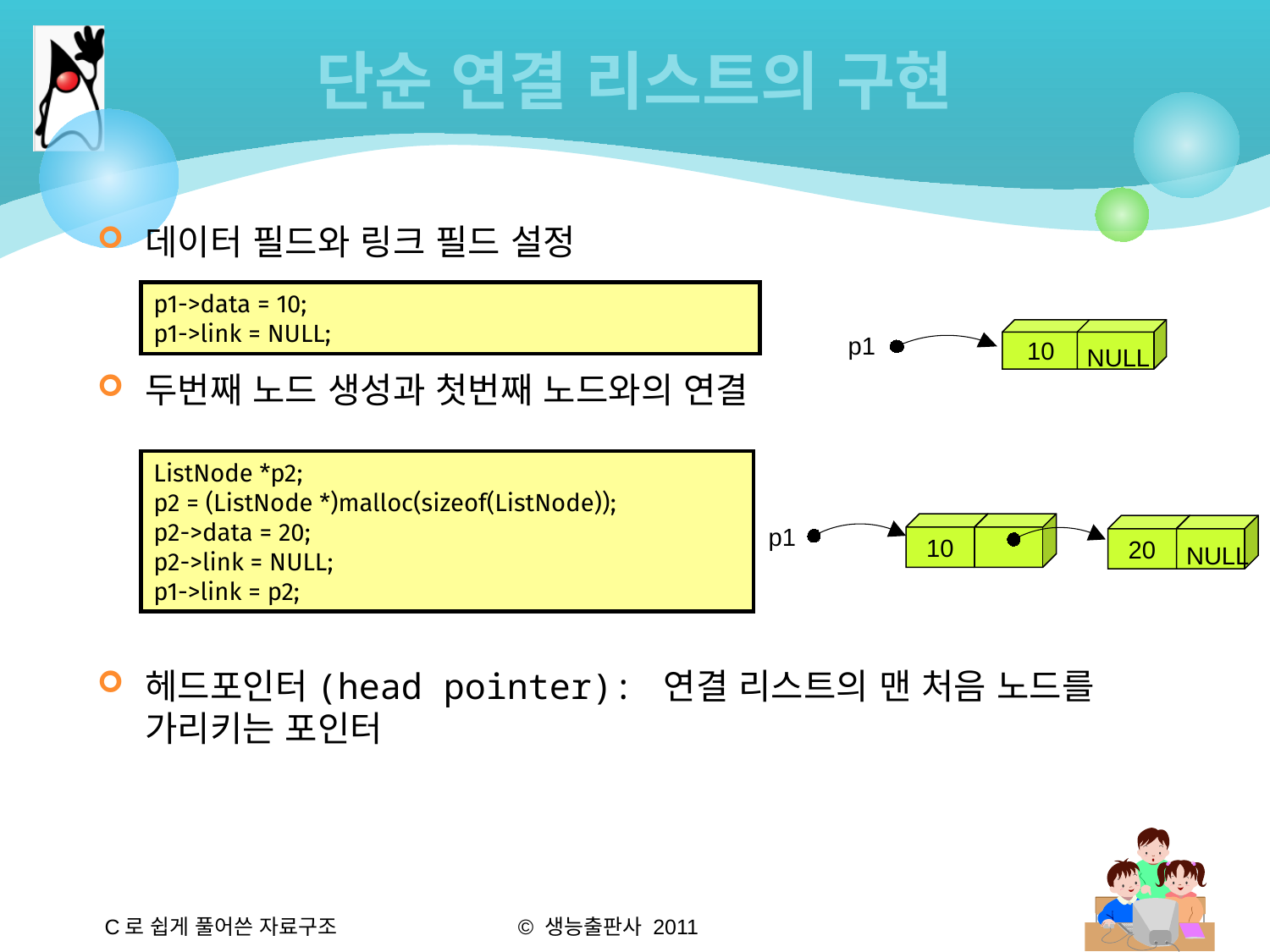

# 단순 연결 리스트의 구현
데이터 필드와 링크 필드 설정

두번째 노드 생성과 첫번째 노드와의 연결

헤드포인터(head pointer): 연결 리스트의 맨 처음 노드를 가리키는 포인터
p1->data = 10;
p1->link = NULL;
p1
10

NULL
ListNode *p2;
p2 = (ListNode *)malloc(sizeof(ListNode));
p2->data = 20;
p2->link = NULL;
p1->link = p2;
p1
10

20

NULL